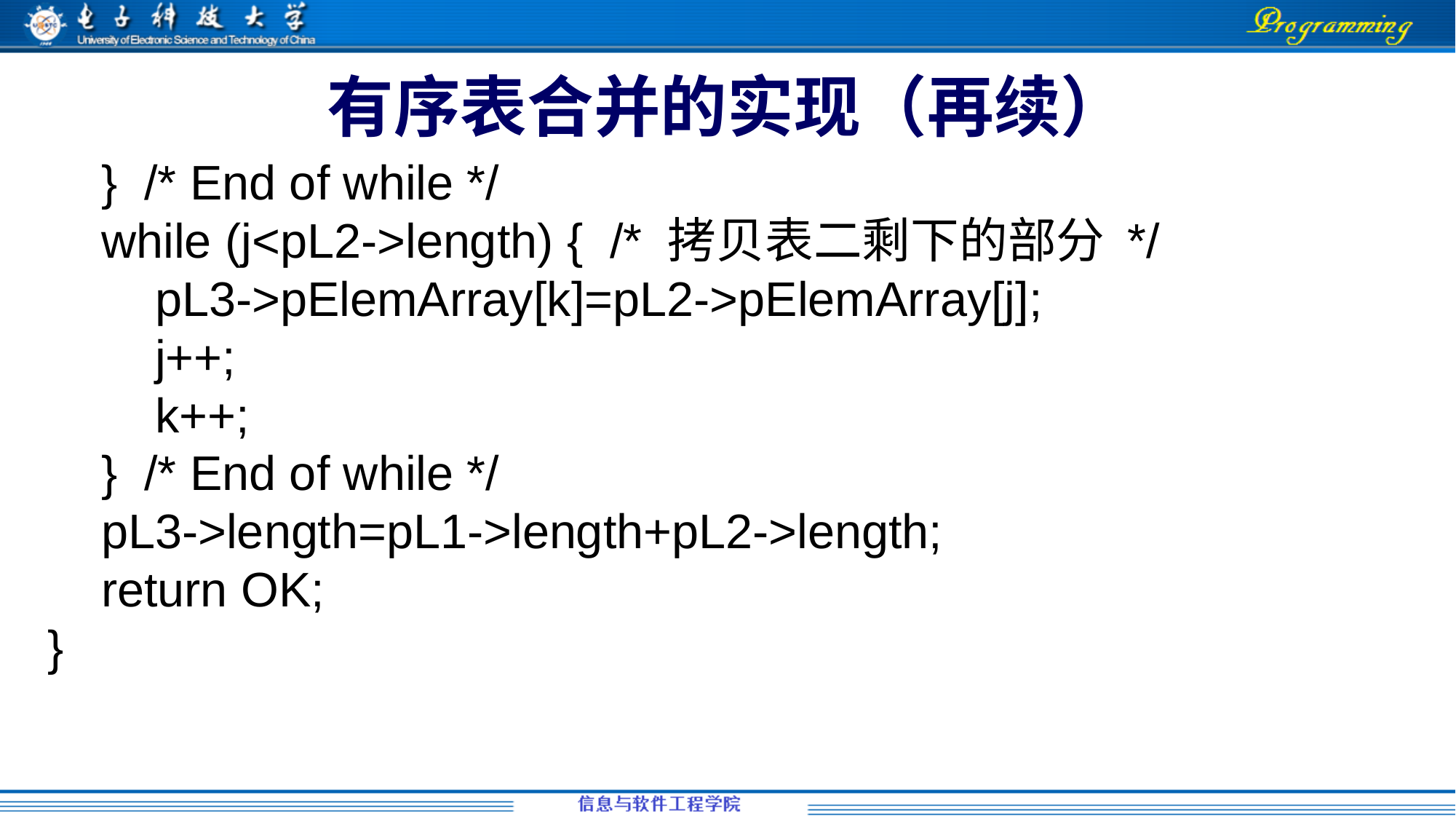

# 有序表合并的实现（再续）
    }  /* End of while */
    while (j<pL2->length) {  /* 拷贝表二剩下的部分 */
        pL3->pElemArray[k]=pL2->pElemArray[j];
        j++;
        k++;
    }  /* End of while */
    pL3->length=pL1->length+pL2->length;
    return OK;
}